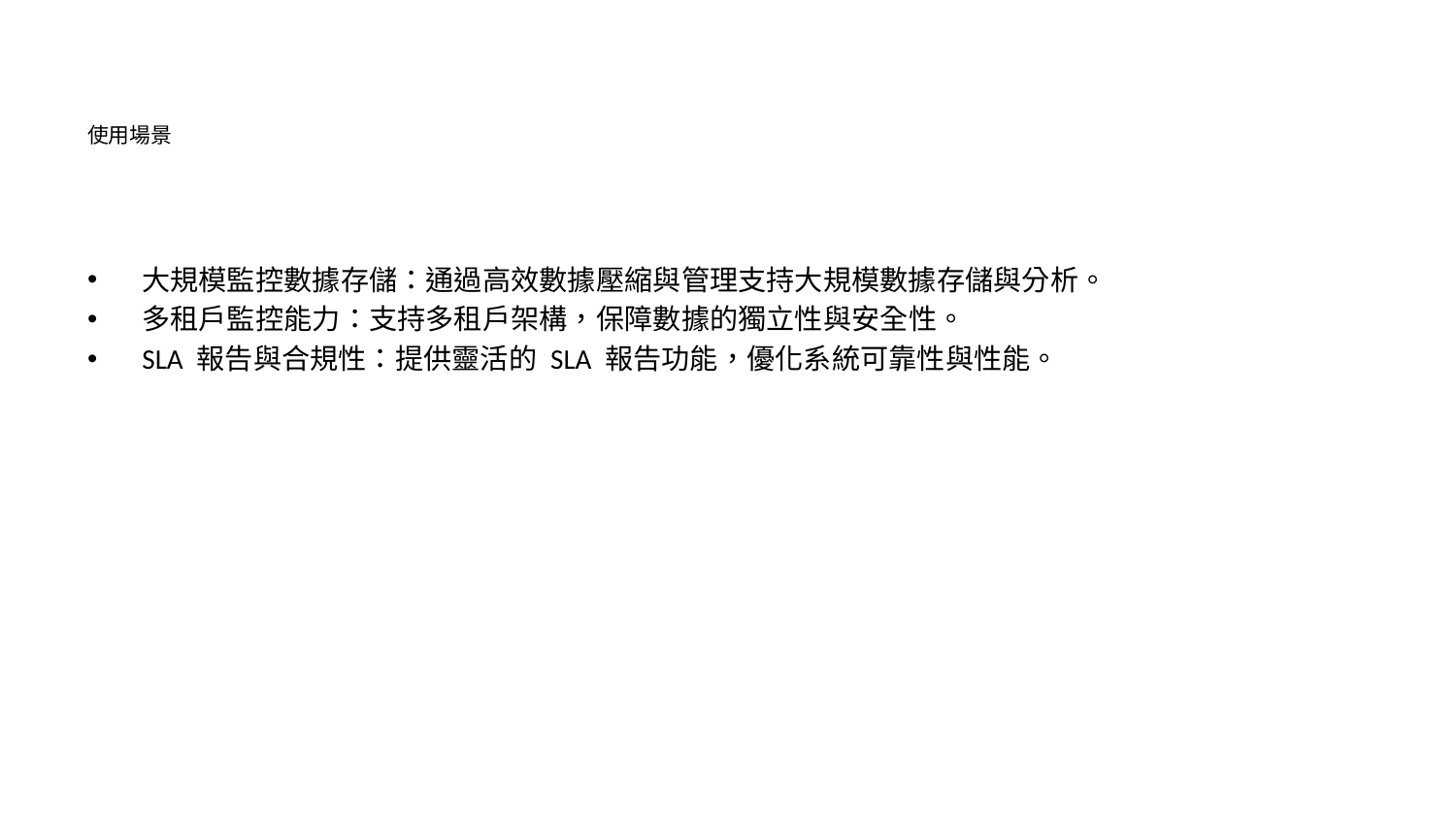

# 使用場景
大規模監控數據存儲：通過高效數據壓縮與管理支持大規模數據存儲與分析。
多租戶監控能力：支持多租戶架構，保障數據的獨立性與安全性。
SLA 報告與合規性：提供靈活的 SLA 報告功能，優化系統可靠性與性能。